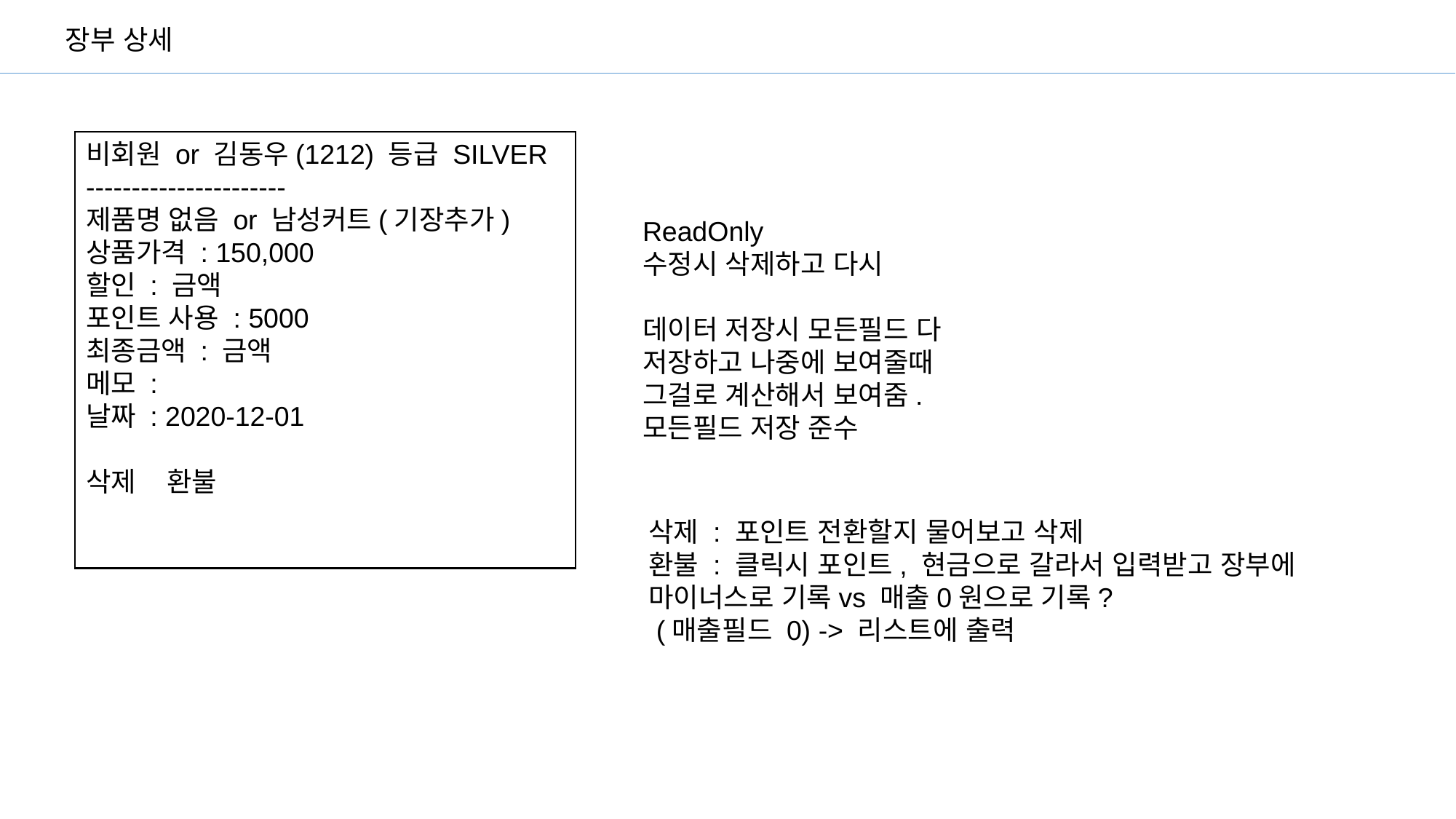

장부 상세
비회원 or 김동우(1212) 등급 SILVER
----------------------
제품명 없음 or 남성커트(기장추가)
상품가격 : 150,000
할인 : 금액
포인트 사용 : 5000
최종금액 : 금액
메모 :
날짜 : 2020-12-01

삭제    환불

ReadOnly
수정시 삭제하고 다시

데이터 저장시 모든필드 다 저장하고 나중에 보여줄때 그걸로 계산해서 보여줌.
모든필드 저장 준수
삭제 : 포인트 전환할지 물어보고 삭제
환불 : 클릭시 포인트, 현금으로 갈라서 입력받고 장부에 마이너스로 기록vs 매출0원으로 기록?
 (매출필드 0) -> 리스트에 출력